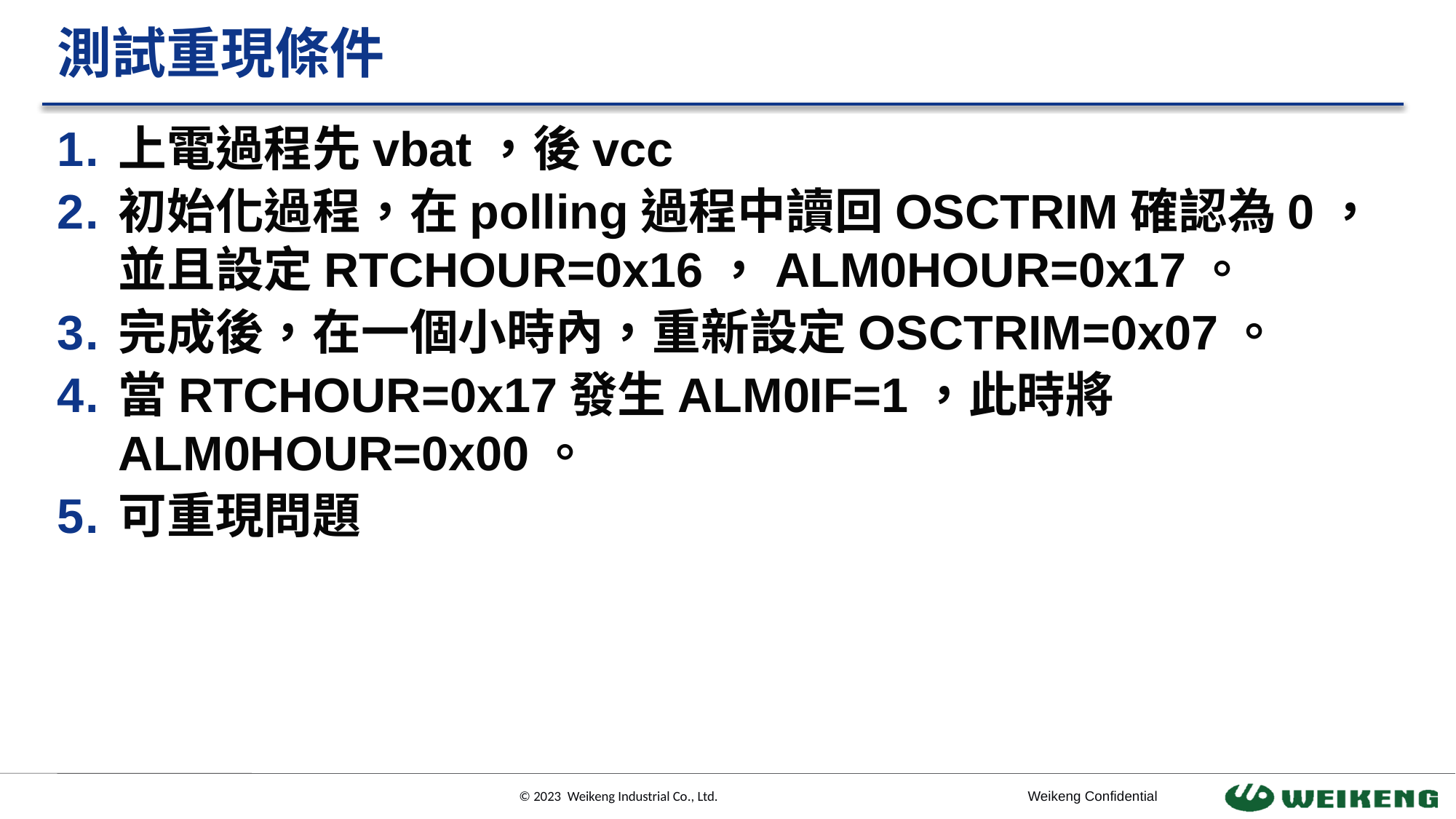

# 測試重現條件
上電過程先vbat，後vcc
初始化過程，在polling過程中讀回OSCTRIM確認為0，並且設定RTCHOUR=0x16，ALM0HOUR=0x17。
完成後，在一個小時內，重新設定OSCTRIM=0x07。
當RTCHOUR=0x17發生ALM0IF=1，此時將ALM0HOUR=0x00。
可重現問題